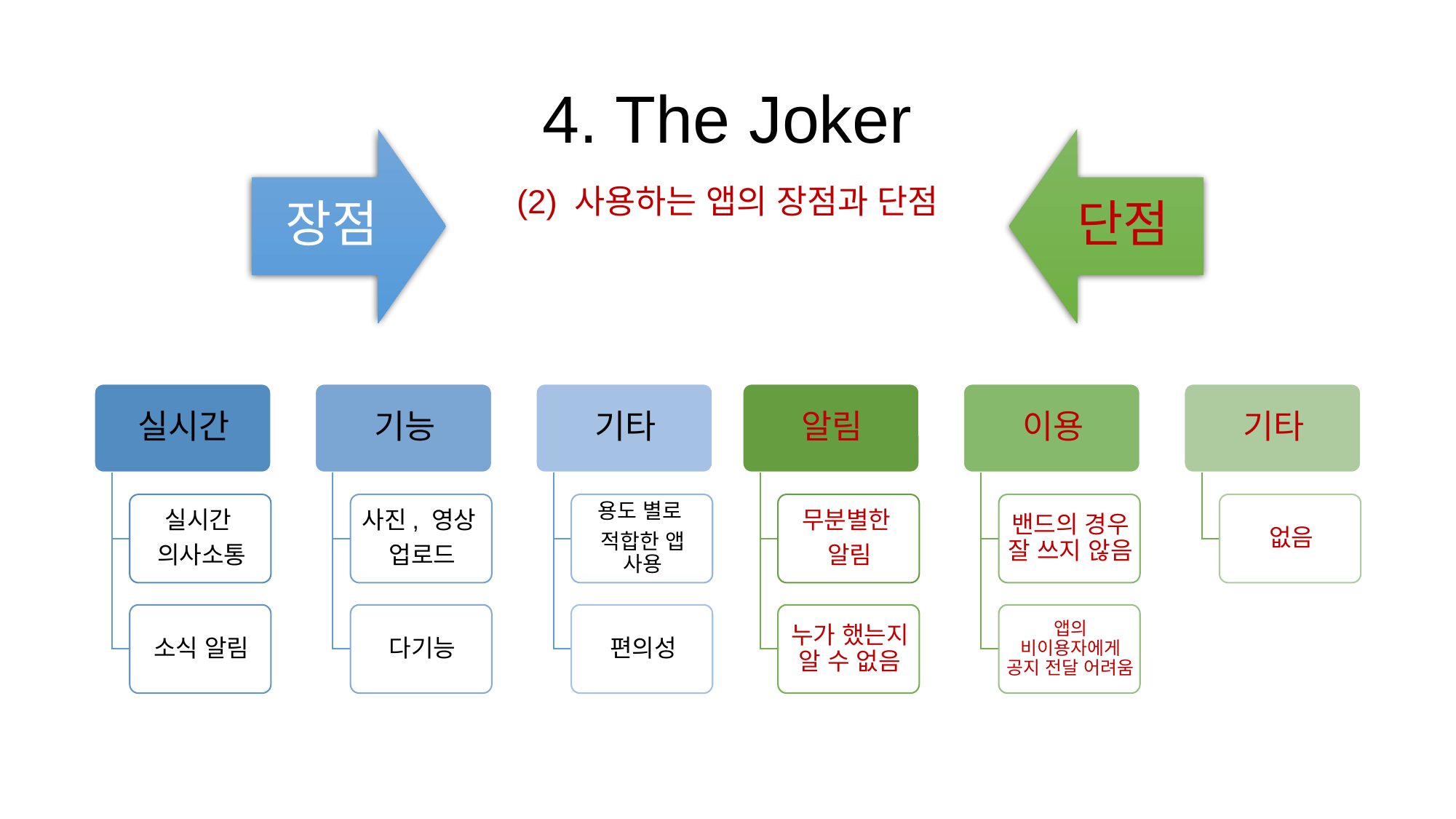

# 4. The Joker
장점
단점
(2) 사용하는 앱의 장점과 단점
실시간
실시간
의사소통
소식 알림
기능
사진, 영상
업로드
다기능
기타
용도 별로
적합한 앱 사용
편의성
알림
무분별한
알림
누가 했는지 알 수 없음
이용
밴드의 경우 잘 쓰지 않음
앱의 비이용자에게 공지 전달 어려움
기타
없음